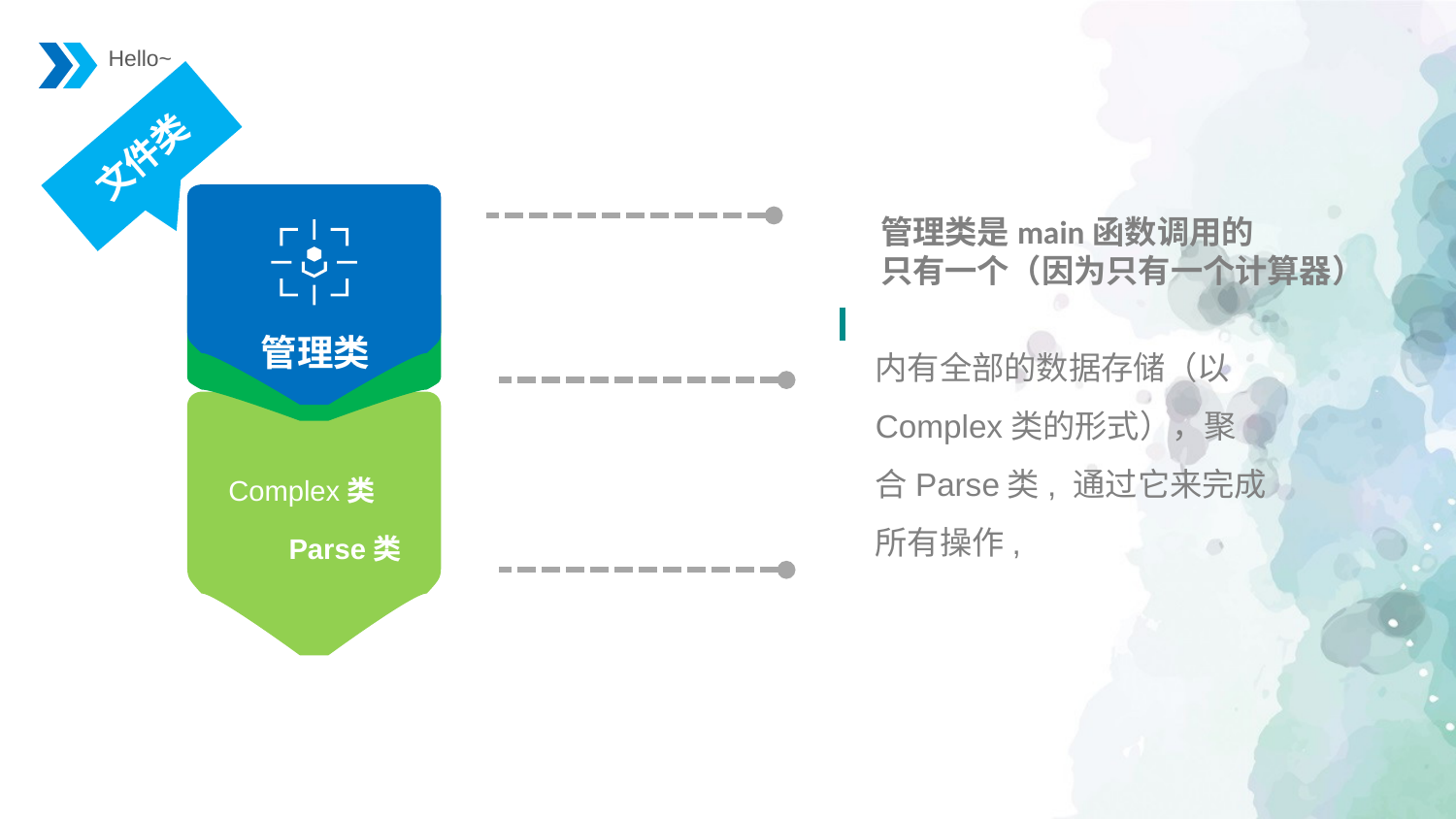

文件类

管理类是main函数调用的
只有一个（因为只有一个计算器）

管理类
内有全部的数据存储（以Complex类的形式），聚合Parse类, 通过它来完成所有操作,

  Complex类
  Parse类